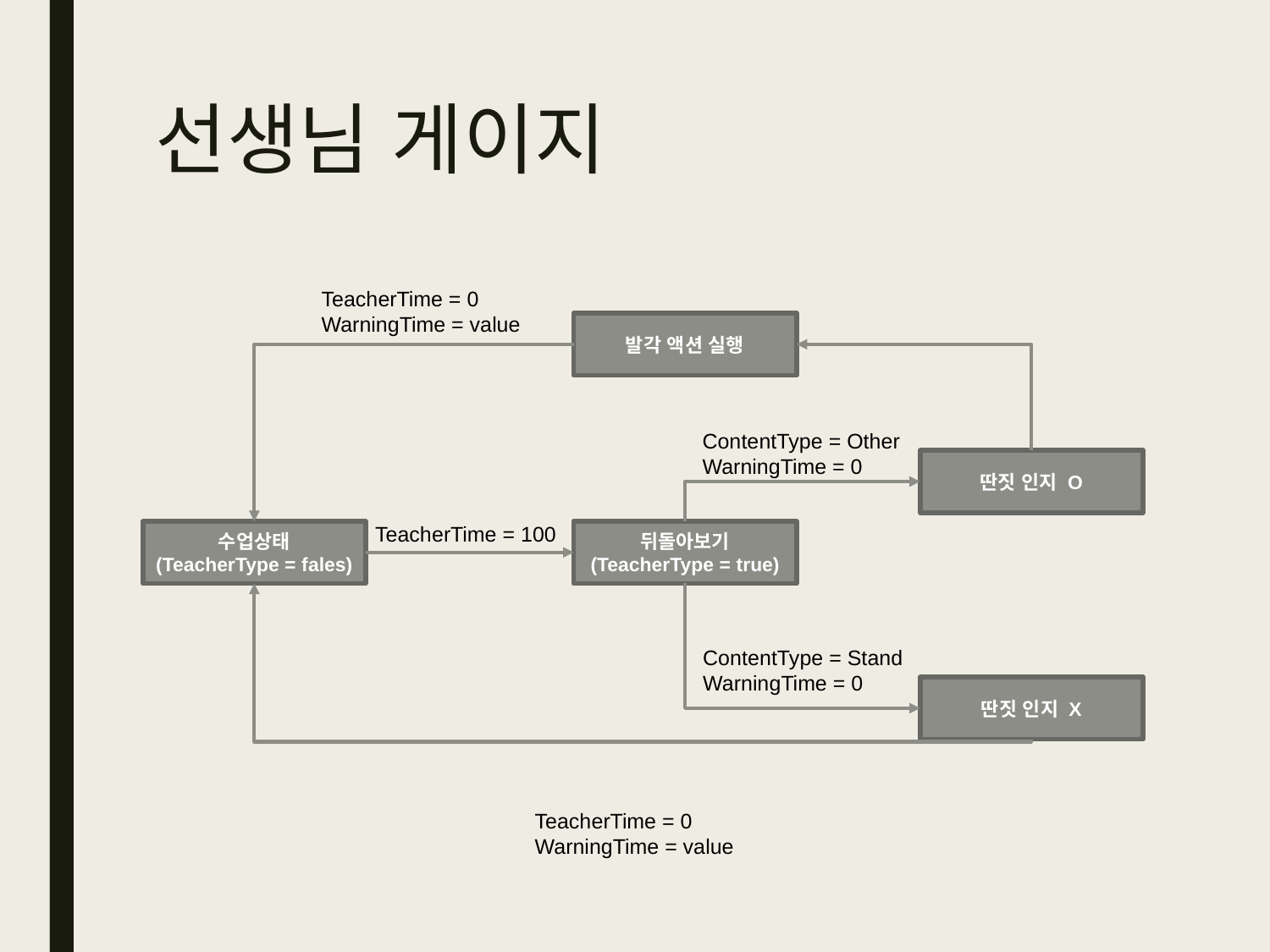

# 선생님 게이지
TeacherTime = 0
WarningTime = value
발각 액션 실행
ContentType = Other
WarningTime = 0
딴짓 인지 O
TeacherTime = 100
수업상태
(TeacherType = fales)
뒤돌아보기
(TeacherType = true)
ContentType = Stand
WarningTime = 0
딴짓 인지 X
TeacherTime = 0
WarningTime = value